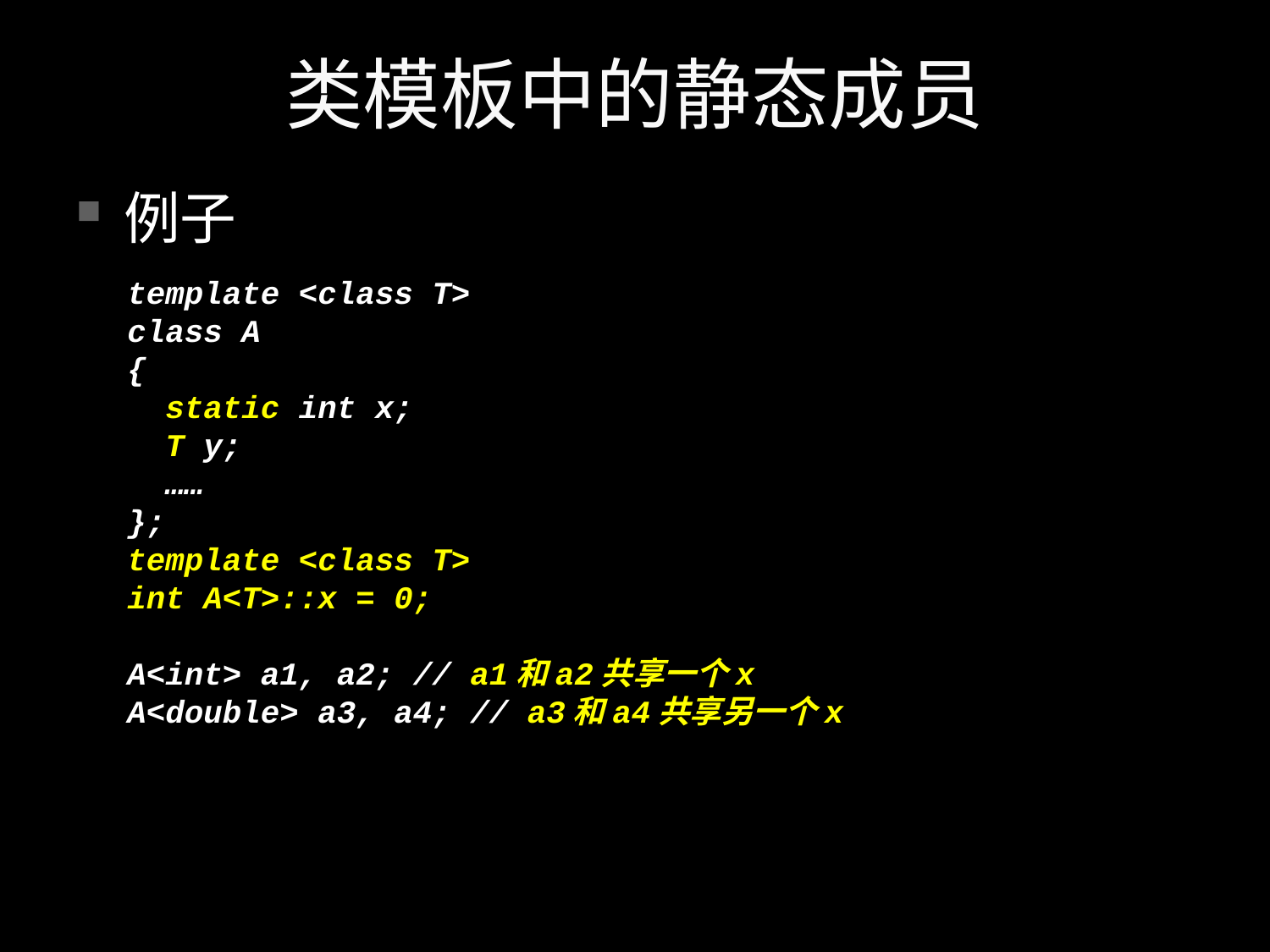

# 类模板中的静态成员
例子
template <class T>
class A
{
  static int x;
  T y;
  ……
};
template <class T>
int A<T>::x = 0;
A<int> a1, a2; // a1和a2共享一个x
A<double> a3, a4; // a3和a4共享另一个x